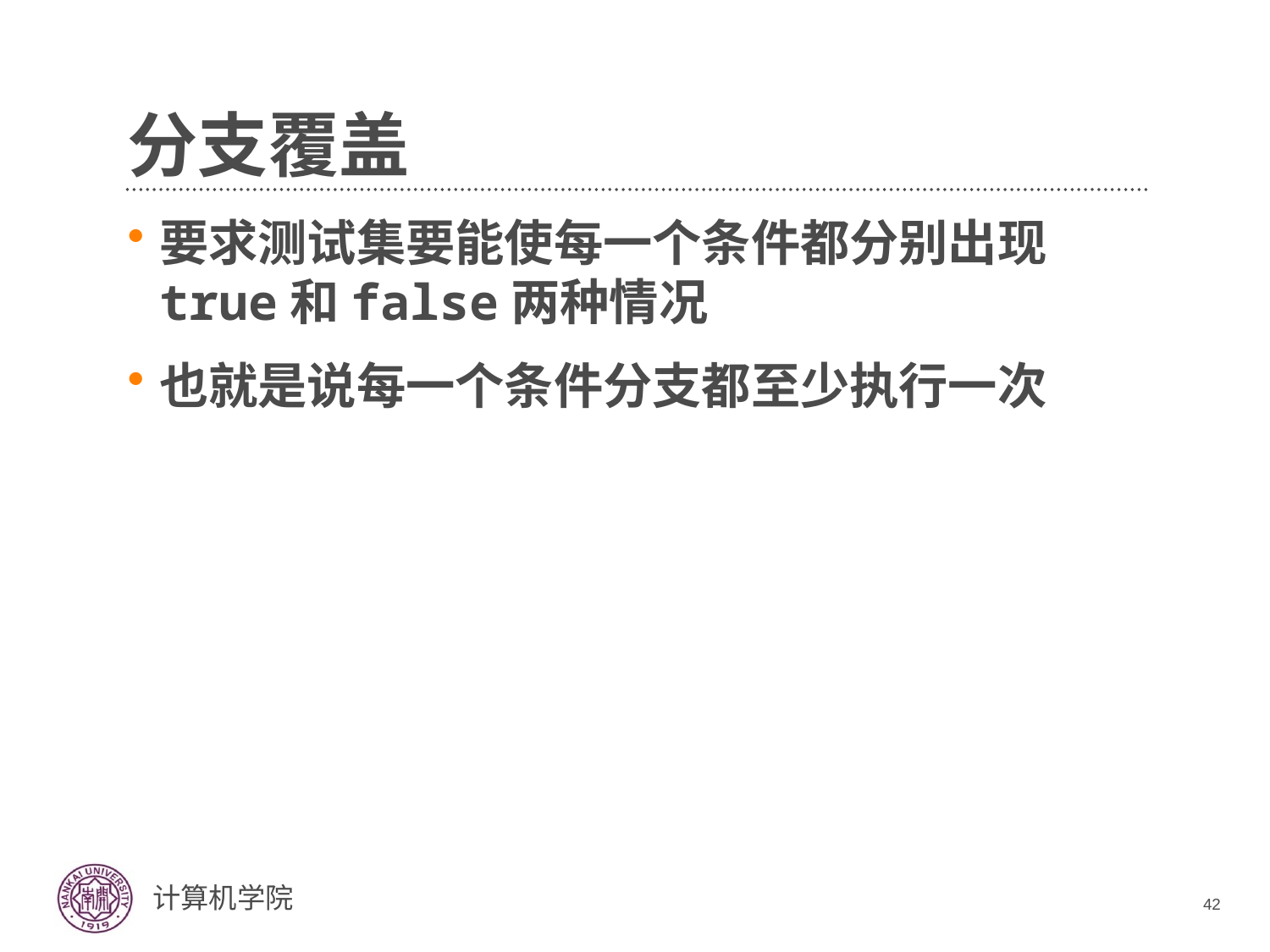

# 分支覆盖
要求测试集要能使每一个条件都分别出现true和false两种情况
也就是说每一个条件分支都至少执行一次
42